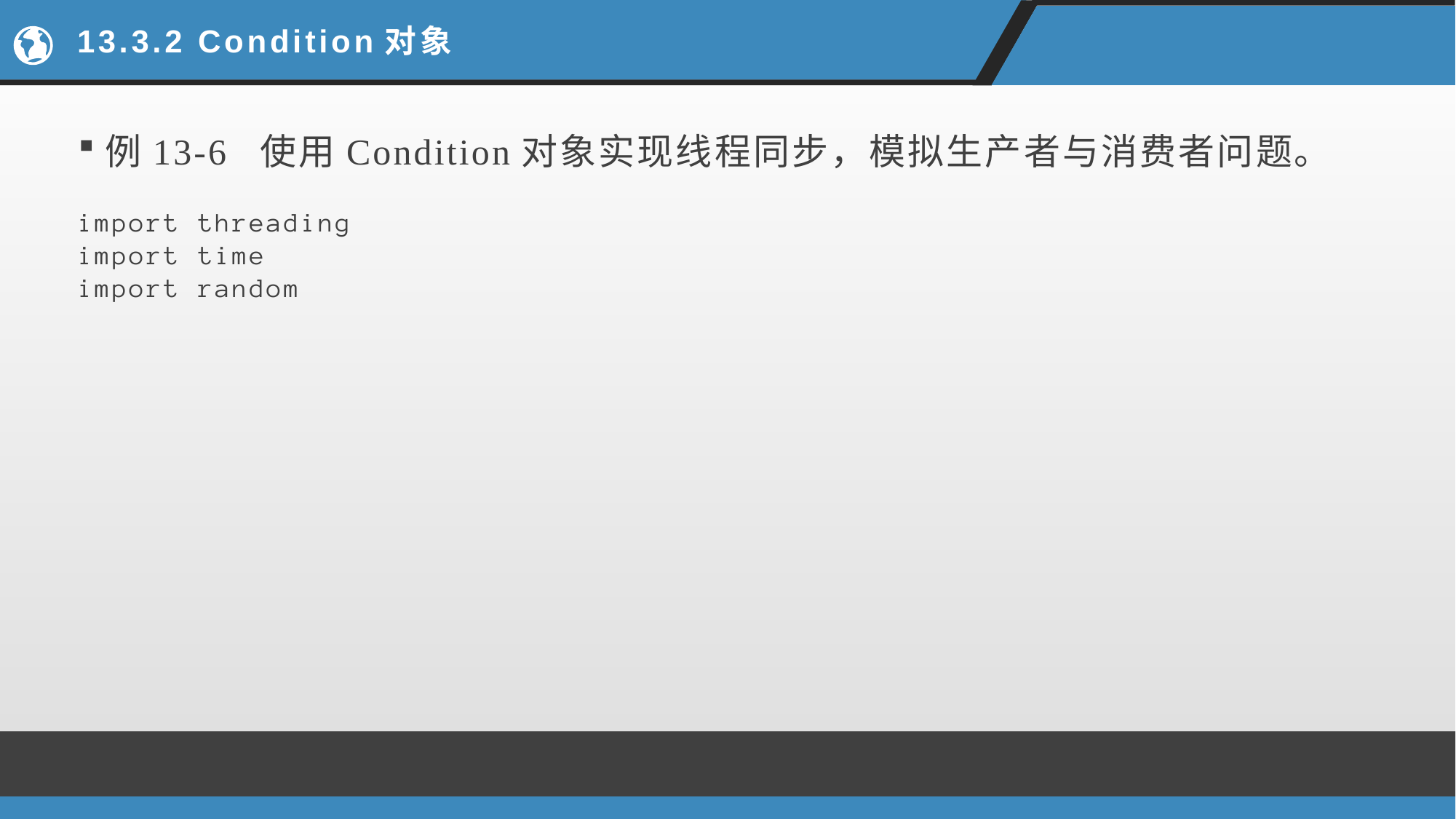

# 13.3.2 Condition对象

例13-6  使用Condition对象实现线程同步，模拟生产者与消费者问题。

import threading
import time
import random